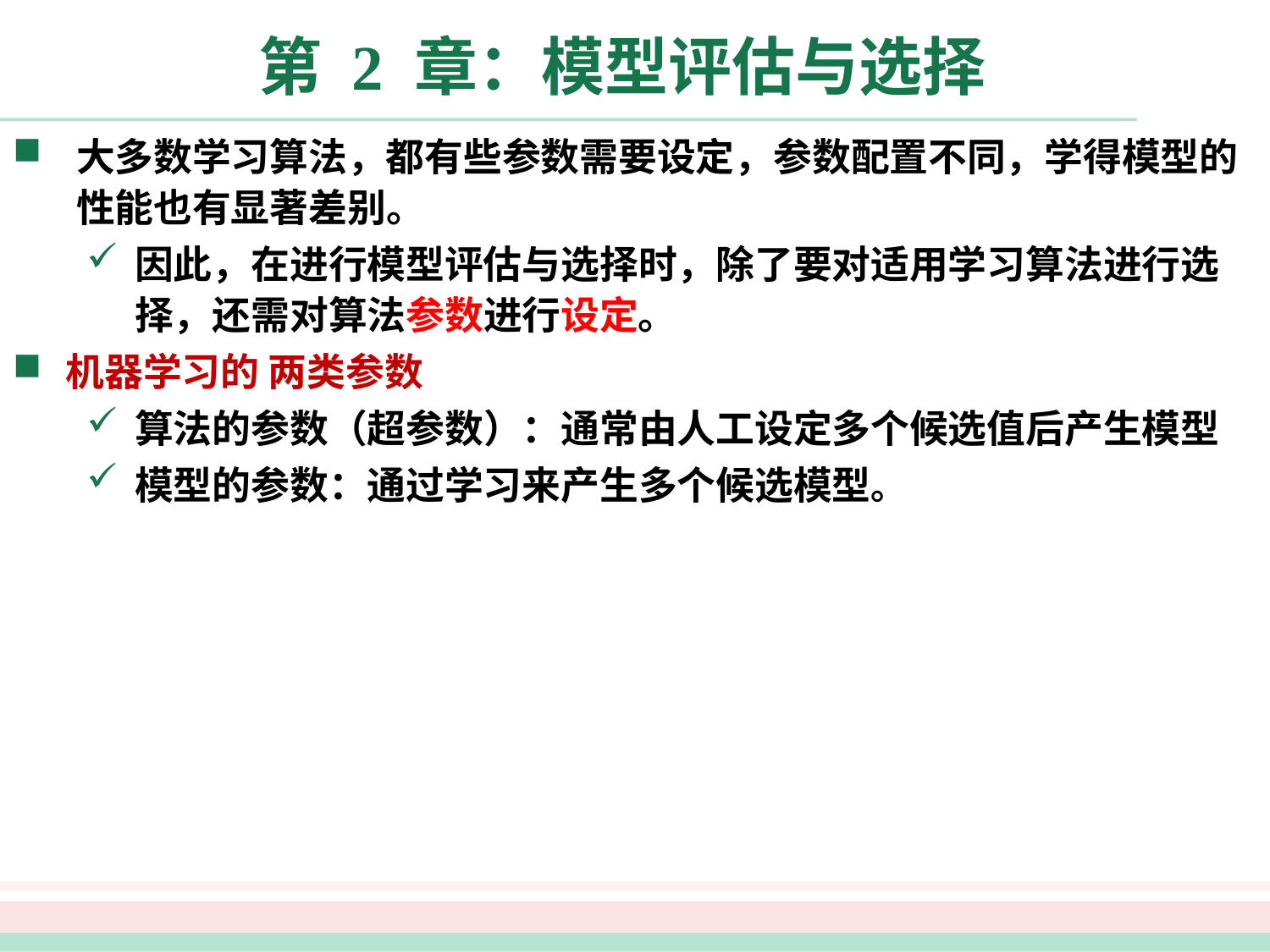

# 第 2 章：模型评估与选择
大多数学习算法，都有些参数需要设定，参数配置不同，学得模型的性能也有显著差别。
因此，在进行模型评估与选择时，除了要对适用学习算法进行选择，还需对算法参数进行设定。
机器学习的 两类参数
算法的参数（超参数）：通常由人工设定多个候选值后产生模型
模型的参数：通过学习来产生多个候选模型。